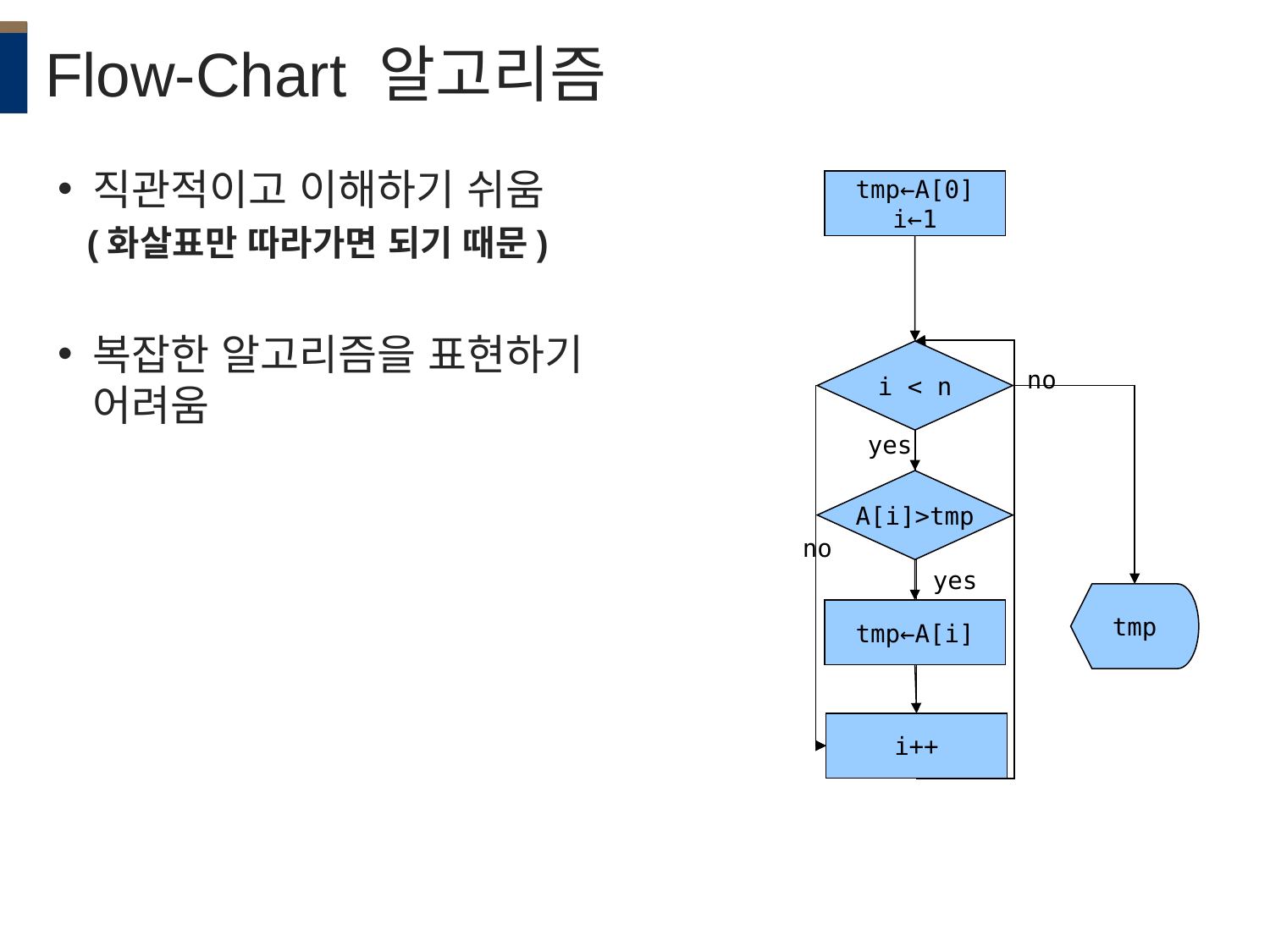

# Flow-Chart 알고리즘
직관적이고 이해하기 쉬움
   (화살표만 따라가면 되기 때문)

복잡한 알고리즘을 표현하기 어려움
tmp←A[0]
i←1

i < n
no
yes
A[i]>tmp
no
yes
tmp
tmp←A[i]
i++